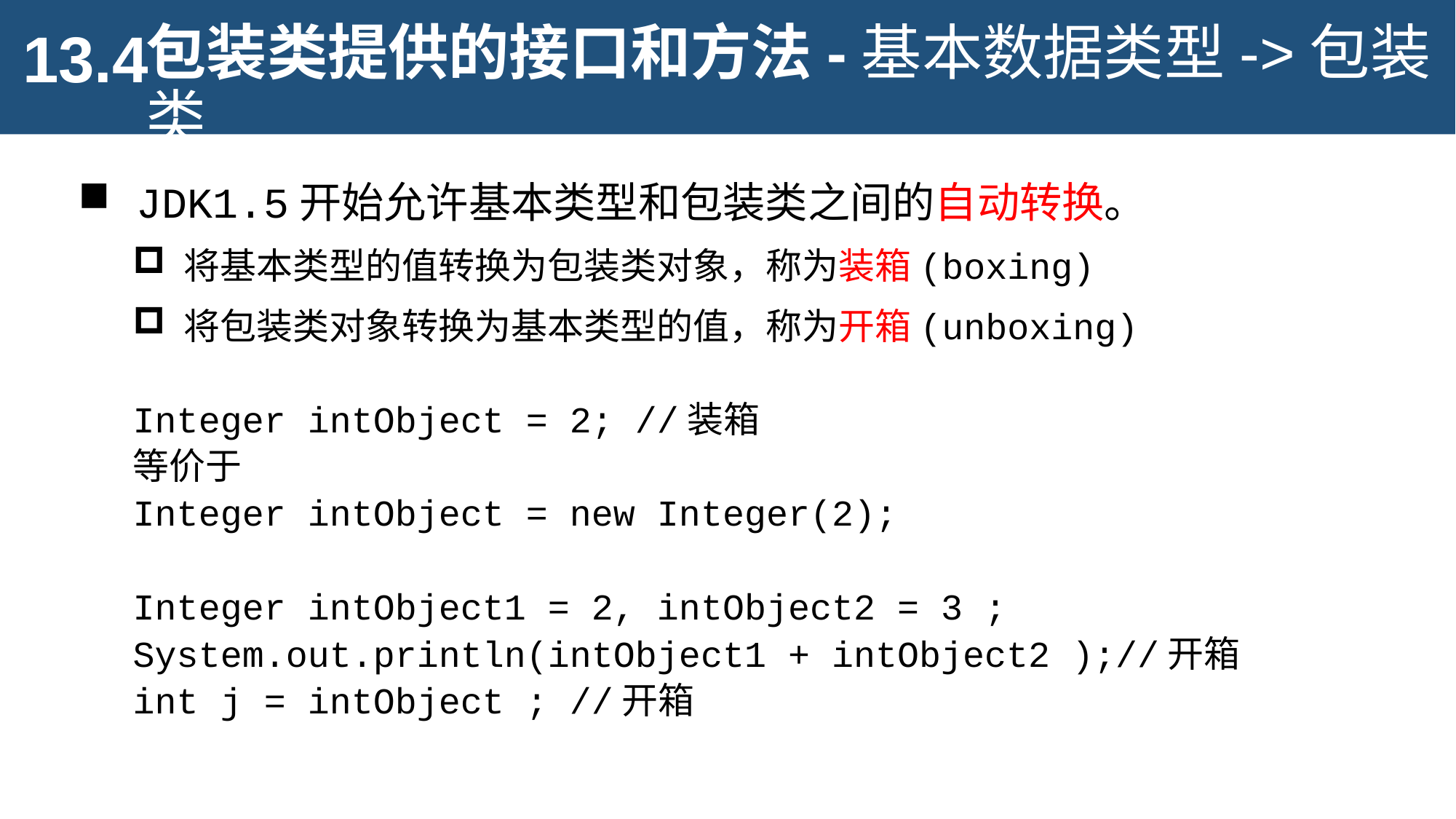

包装类提供的接口和方法-基本数据类型->包装类
13.4
 JDK1.5开始允许基本类型和包装类之间的自动转换。
 将基本类型的值转换为包装类对象，称为装箱(boxing)
 将包装类对象转换为基本类型的值，称为开箱(unboxing)

Integer intObject = 2; //装箱
等价于
Integer intObject = new Integer(2);

Integer intObject1 = 2, intObject2 = 3 ;
System.out.println(intObject1 + intObject2 );//开箱
int j = intObject ; //开箱